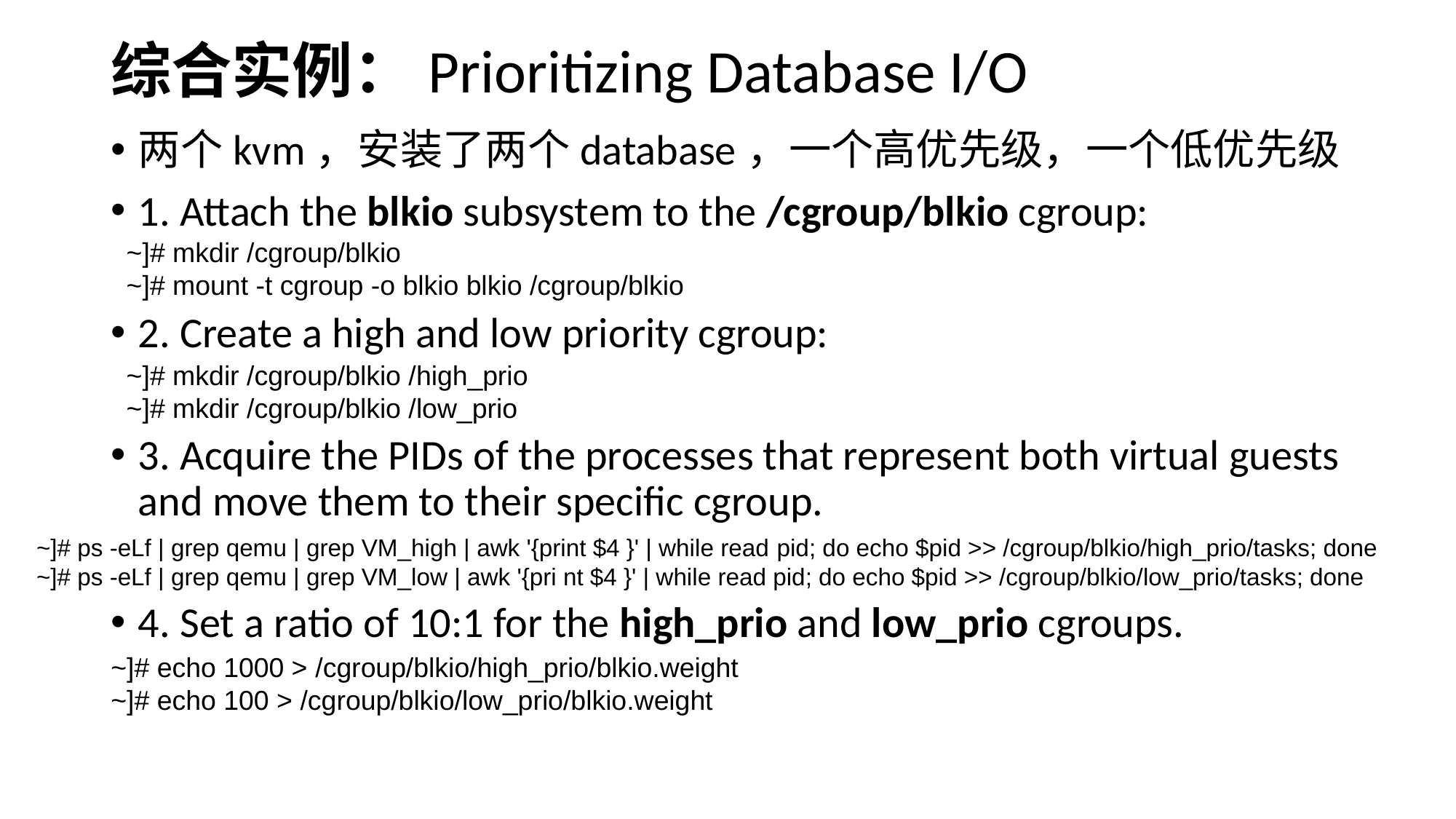

# 综合实例：Prioritizing Database I/O
两个kvm，安装了两个database，一个高优先级，一个低优先级
1. Attach the blkio subsystem to the /cgroup/blkio cgroup:

2. Create a high and low priority cgroup:

3. Acquire the PIDs of the processes that represent both virtual guests and move them to their specific cgroup.

4. Set a ratio of 10:1 for the high_prio and low_prio cgroups.
~]# mkdir /cgroup/blkio
~]# mount -t cgroup -o blkio blkio /cgroup/blkio
~]# mkdir /cgroup/blkio /high_prio
~]# mkdir /cgroup/blkio /low_prio
~]# ps -eLf | grep qemu | grep VM_high | awk '{print $4 }' | while read pid; do echo $pid >> /cgroup/blkio/high_prio/tasks; done
~]# ps -eLf | grep qemu | grep VM_low | awk '{pri nt $4 }' | while read pid; do echo $pid >> /cgroup/blkio/low_prio/tasks; done
~]# echo 1000 > /cgroup/blkio/high_prio/blkio.weight
~]# echo 100 > /cgroup/blkio/low_prio/blkio.weight